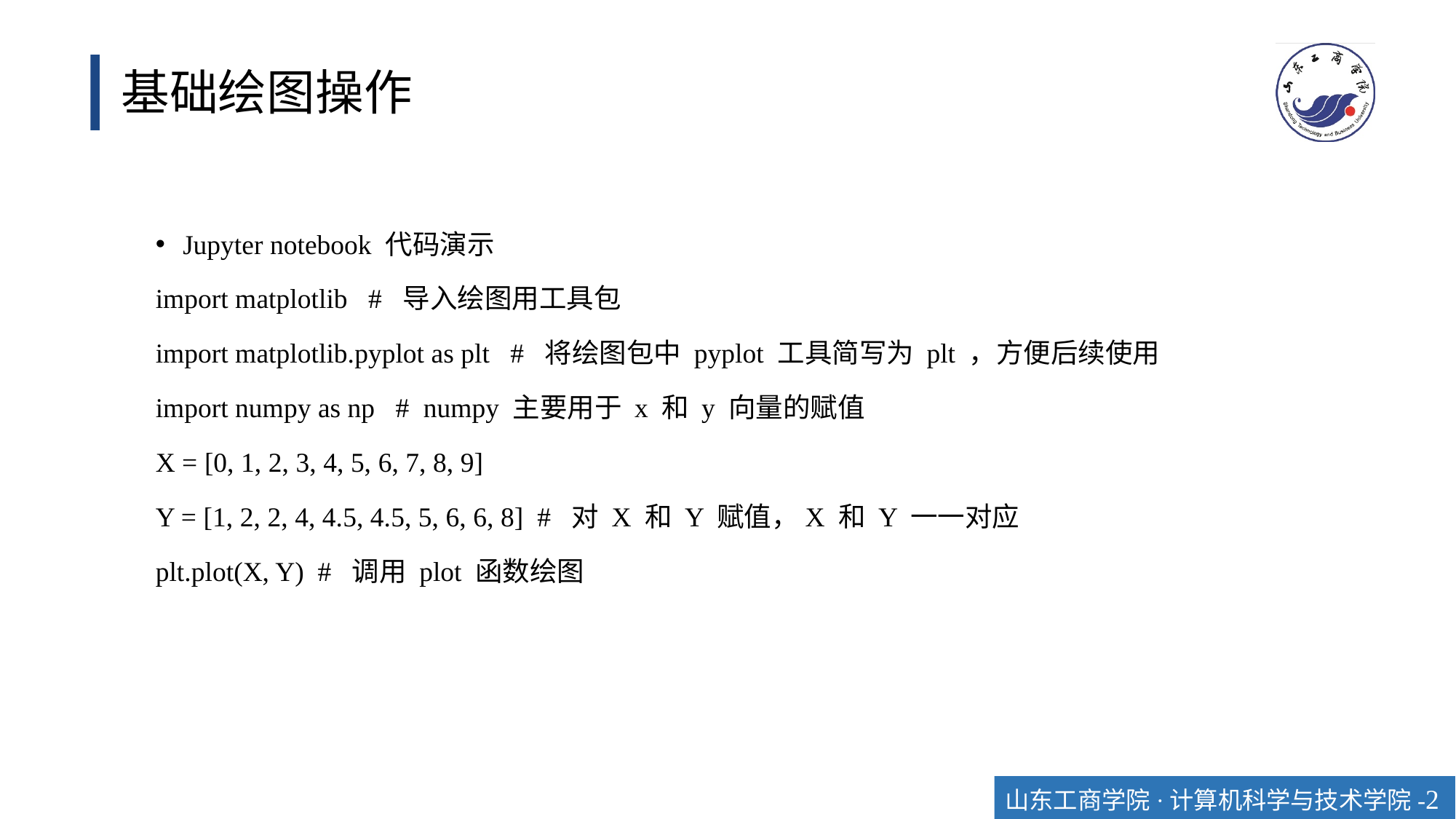

# 基础绘图操作
Jupyter notebook 代码演示
import matplotlib   #  导入绘图用工具包
import matplotlib.pyplot as plt   #  将绘图包中 pyplot 工具简写为 plt ，方便后续使用
import numpy as np   #  numpy 主要用于 x 和 y 向量的赋值
X = [0, 1, 2, 3, 4, 5, 6, 7, 8, 9]
Y = [1, 2, 2, 4, 4.5, 4.5, 5, 6, 6, 8]  #  对 X 和 Y 赋值，X 和 Y 一一对应
plt.plot(X, Y)  #  调用 plot 函数绘图